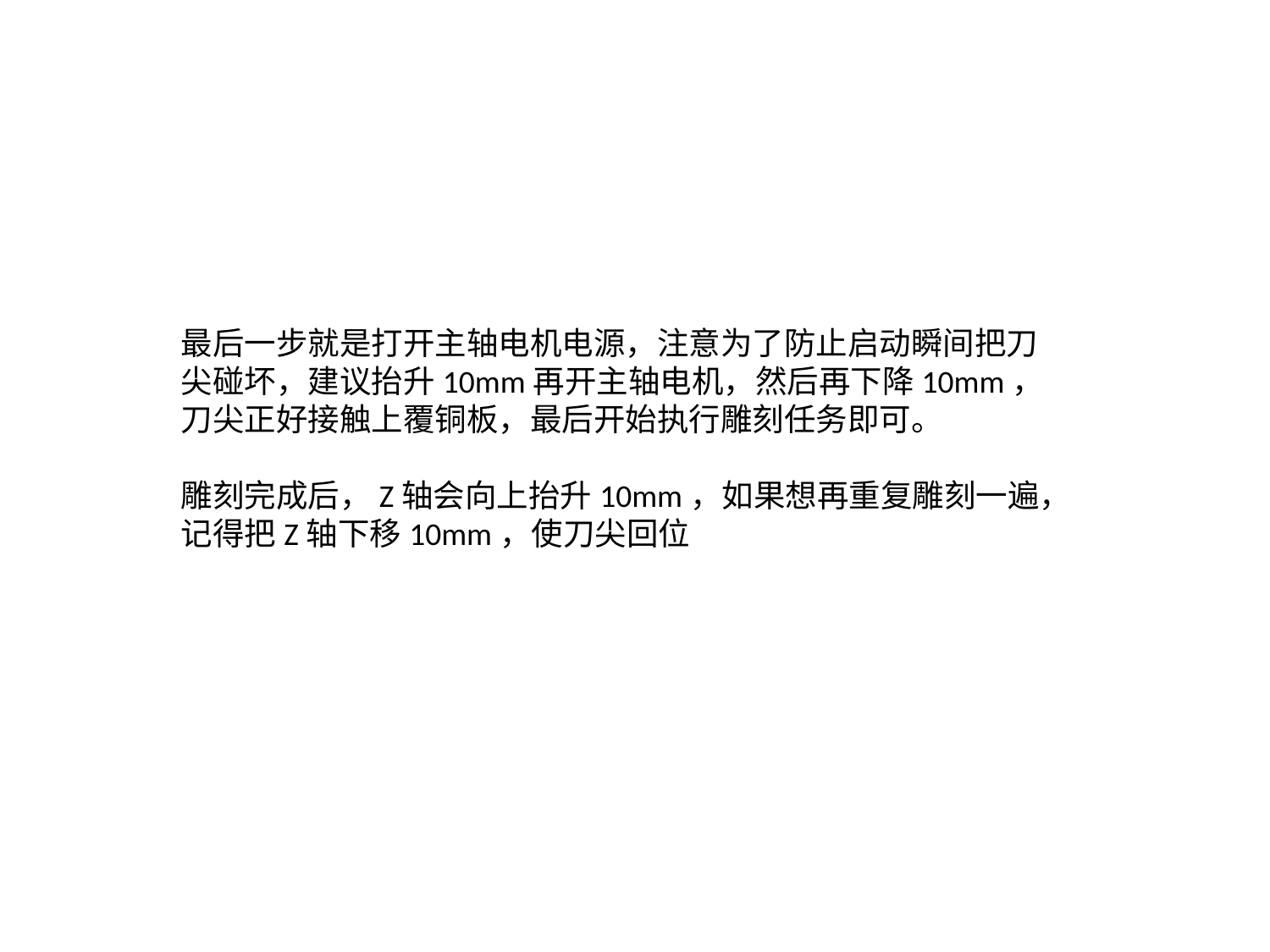

最后一步就是打开主轴电机电源，注意为了防止启动瞬间把刀尖碰坏，建议抬升10mm再开主轴电机，然后再下降10mm，刀尖正好接触上覆铜板，最后开始执行雕刻任务即可。

雕刻完成后，Z轴会向上抬升10mm，如果想再重复雕刻一遍，记得把Z轴下移10mm，使刀尖回位